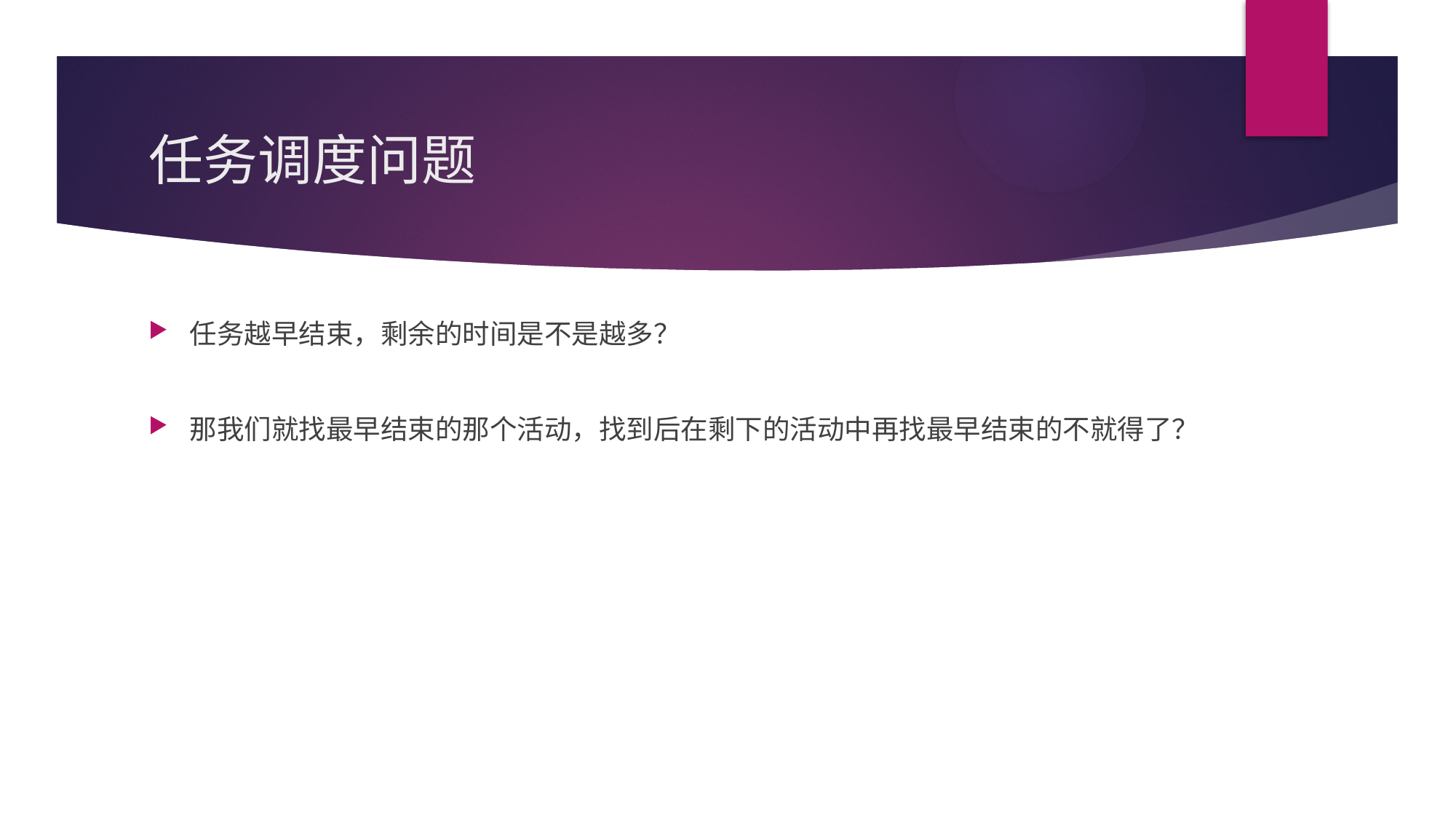

# 任务调度问题
任务越早结束，剩余的时间是不是越多？

那我们就找最早结束的那个活动，找到后在剩下的活动中再找最早结束的不就得了？